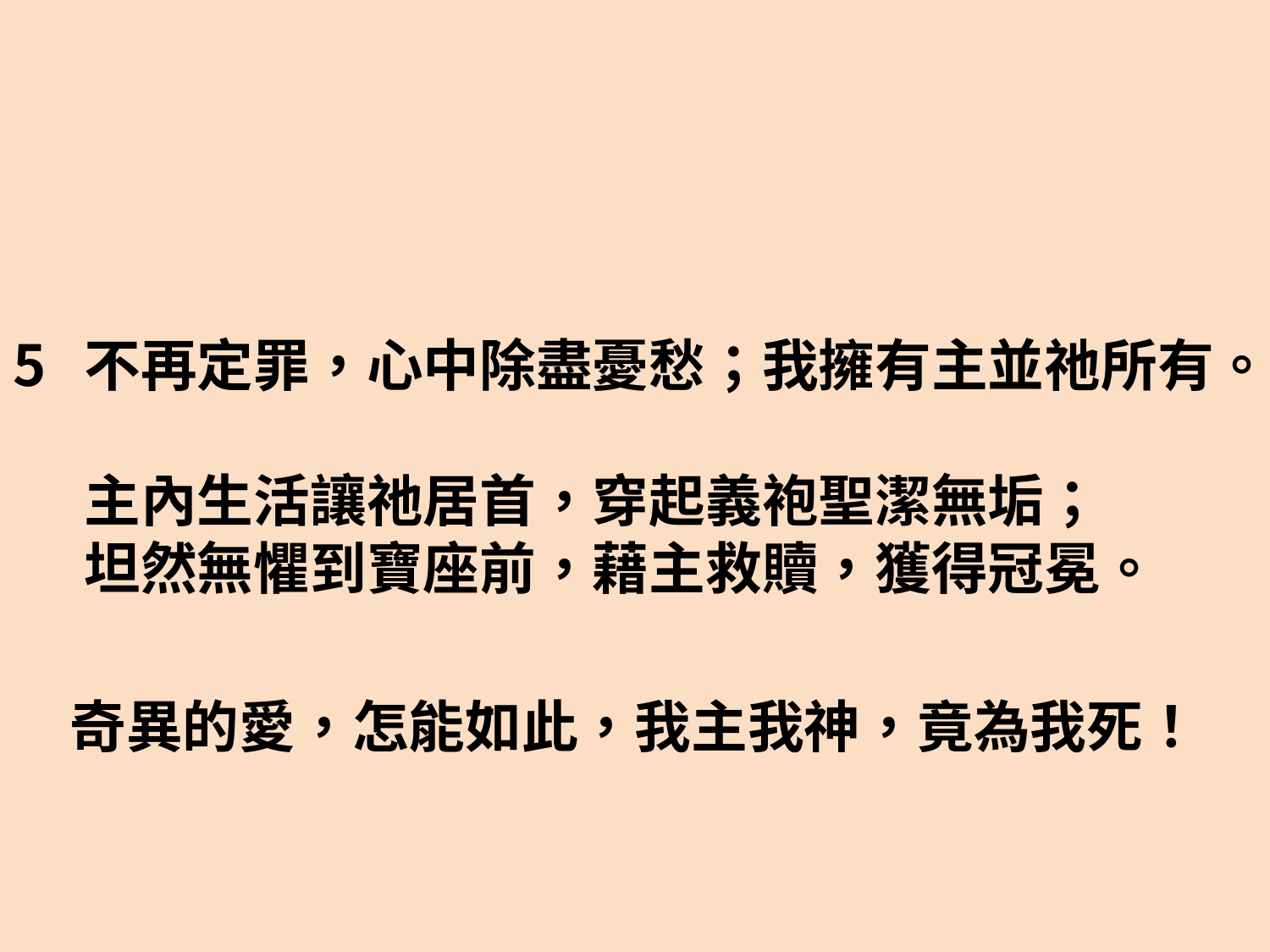

#
不再定罪，心中除盡憂愁；我擁有主並祂所有。
主內生活讓祂居首，穿起義袍聖潔無垢；
坦然無懼到寶座前，藉主救贖，獲得冠冕。

奇異的愛，怎能如此，我主我神，竟為我死！